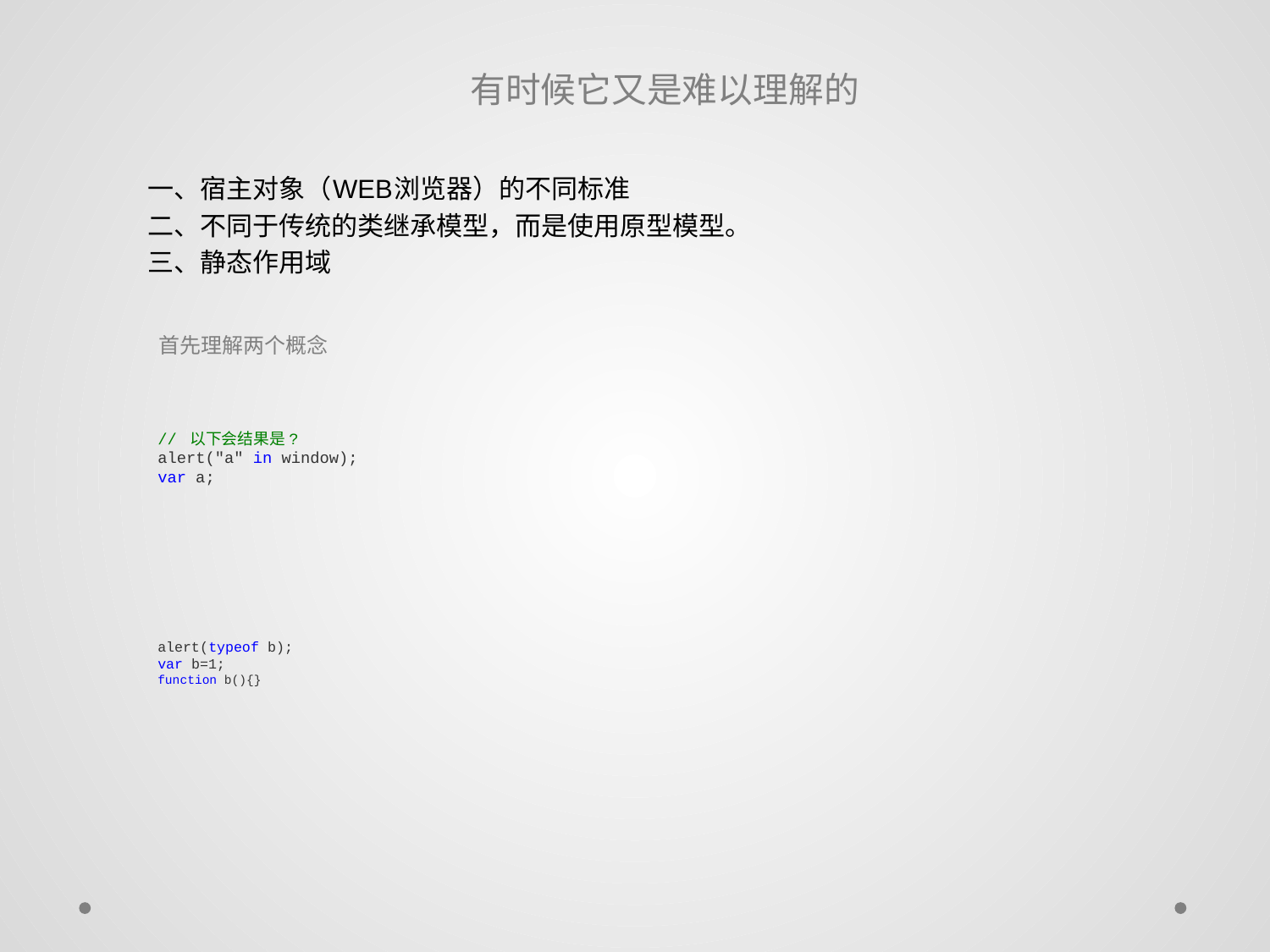

# 有时候它又是难以理解的
一、宿主对象（WEB浏览器）的不同标准
二、不同于传统的类继承模型，而是使用原型模型。
三、静态作用域

首先理解两个概念

// 以下会结果是?
alert("a" in window);
var a;

alert(typeof b);
var b=1;
function b(){}